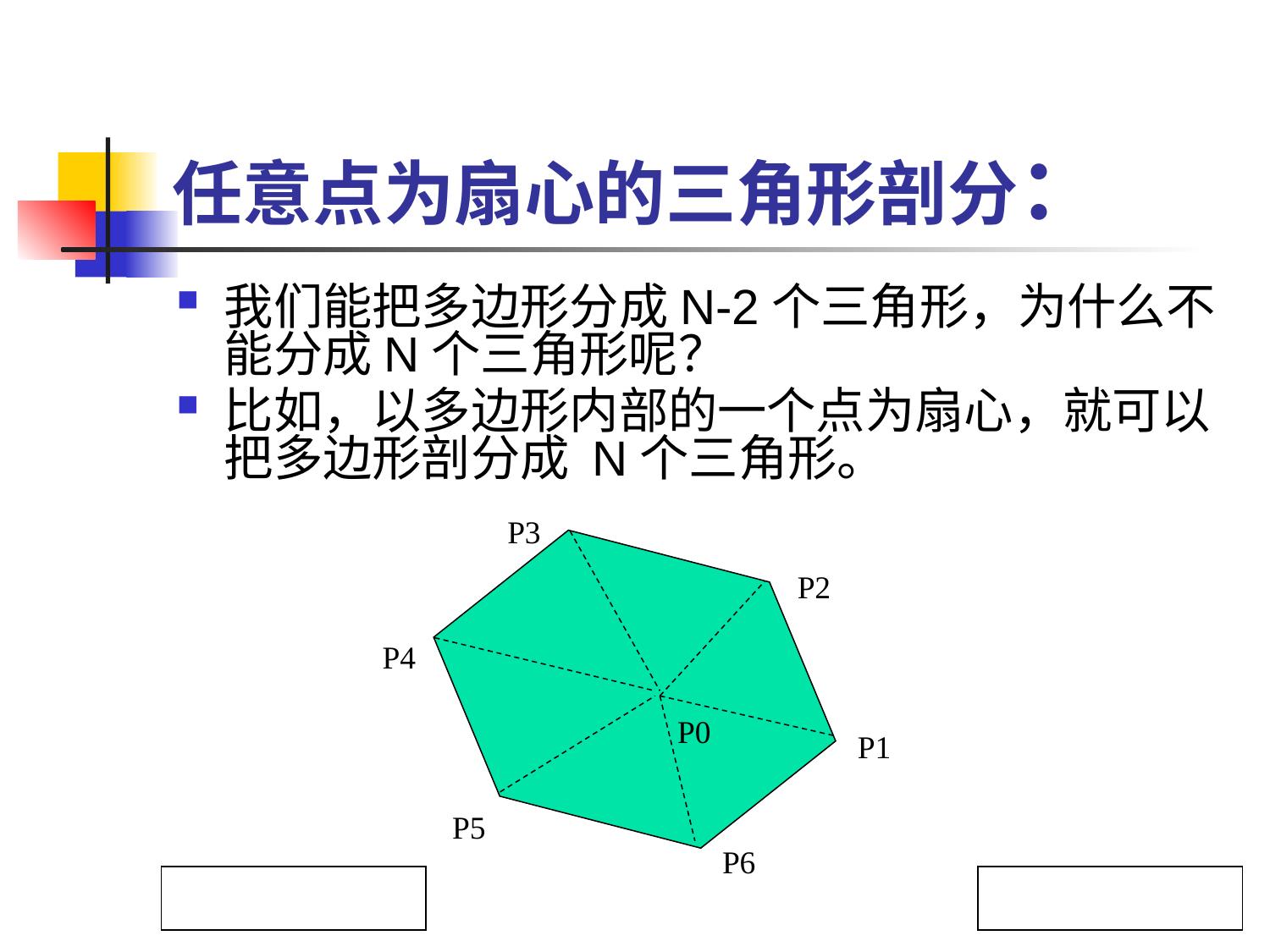

# 任意点为扇心的三角形剖分：
我们能把多边形分成N-2个三角形，为什么不能分成N个三角形呢？
比如，以多边形内部的一个点为扇心，就可以把多边形剖分成 N个三角形。
P3

P2
P4
P0
P1
P5
P6

26